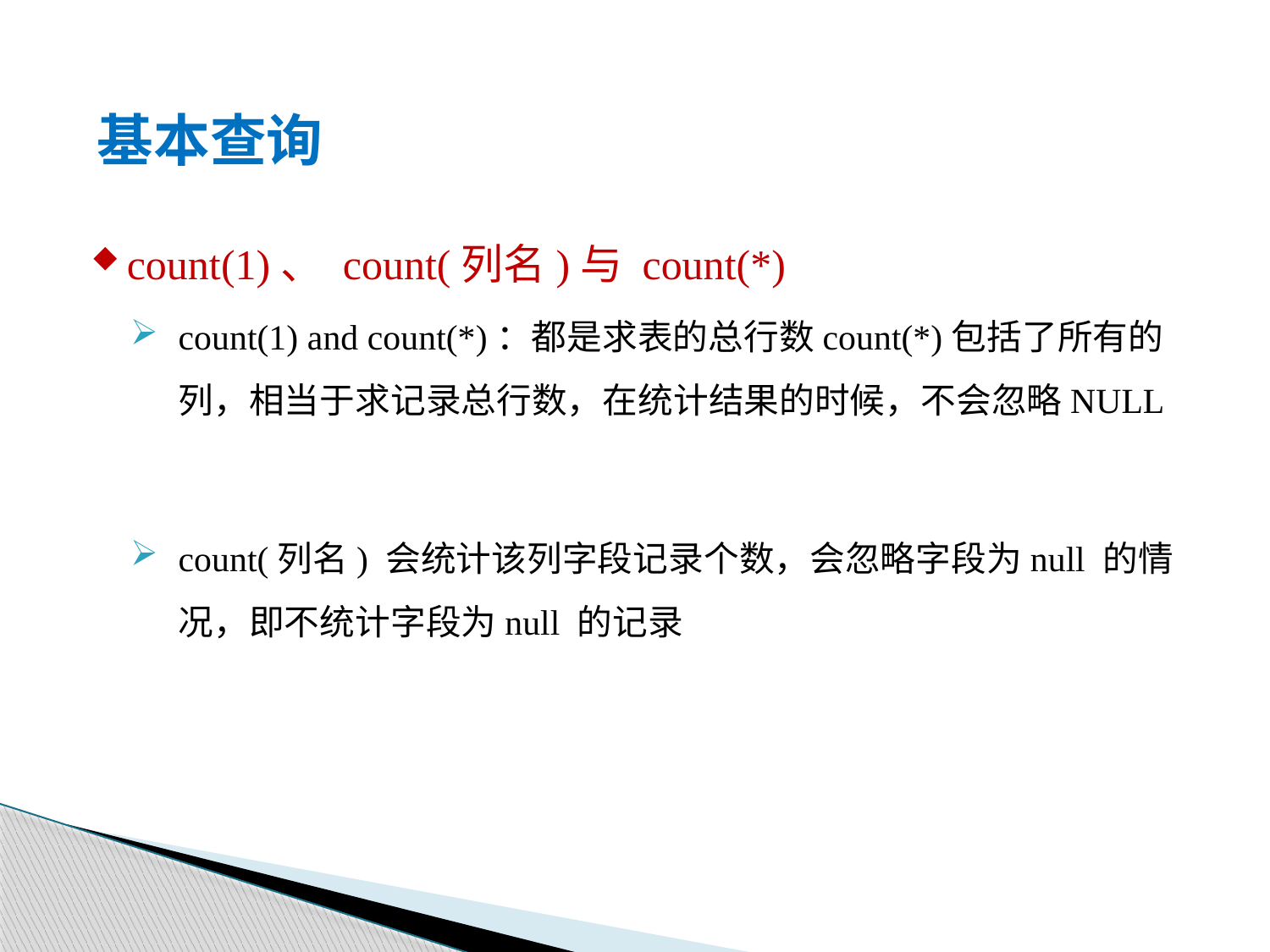

#
基本查询
count(1)、 count(列名)与 count(*)
count(1) and count(*)：都是求表的总行数count(*)包括了所有的列，相当于求记录总行数，在统计结果的时候，不会忽略NULL

count(列名) 会统计该列字段记录个数，会忽略字段为null 的情况，即不统计字段为null 的记录